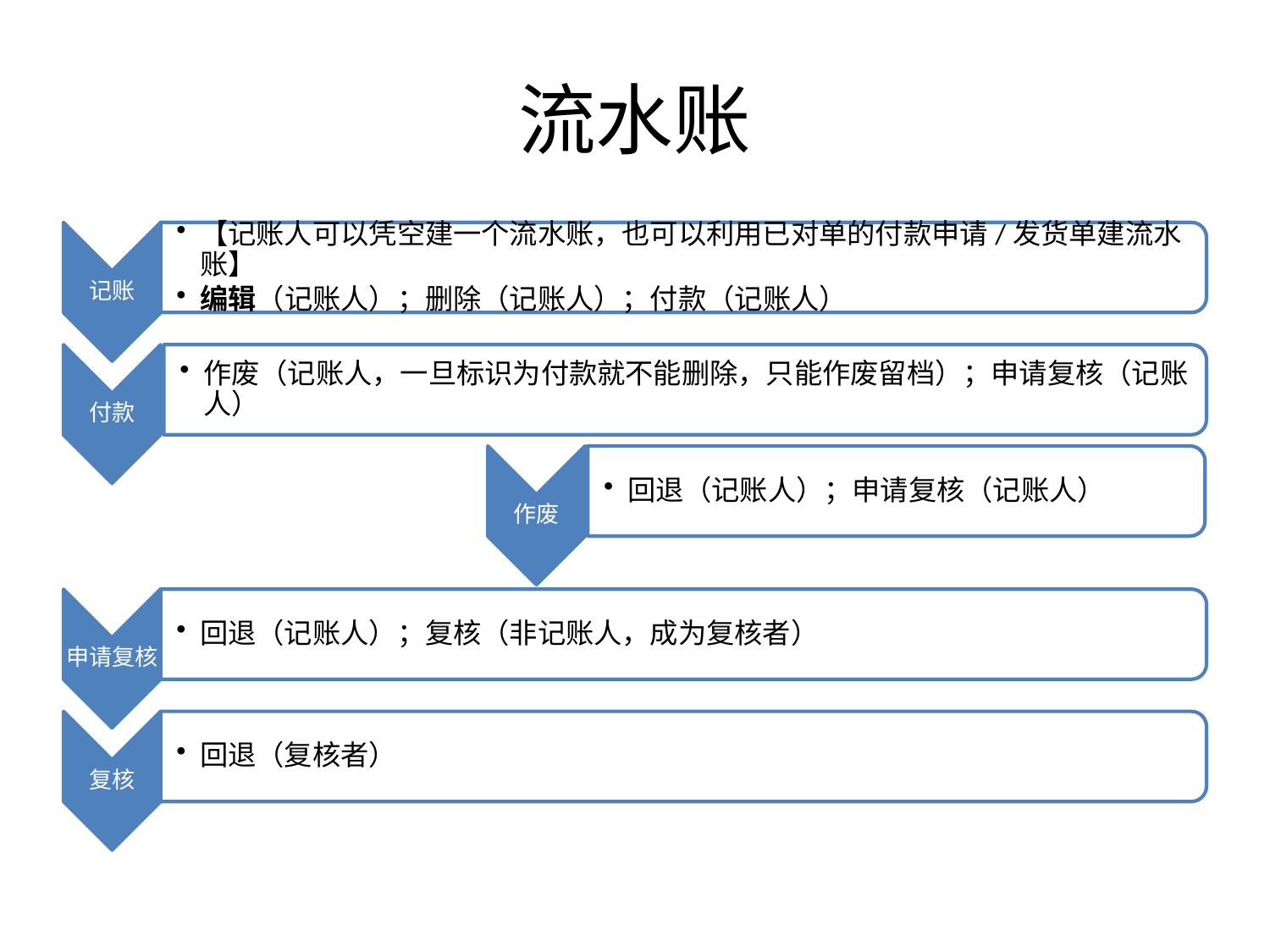

# 流水账
记账
【记账人可以凭空建一个流水账，也可以利用已对单的付款申请/发货单建流水账】
编辑（记账人）；删除（记账人）；付款（记账人）
付款
作废（记账人，一旦标识为付款就不能删除，只能作废留档）；申请复核（记账人）
作废
回退（记账人）；申请复核（记账人）
申请复核
回退（记账人）；复核（非记账人，成为复核者）
复核
回退（复核者）